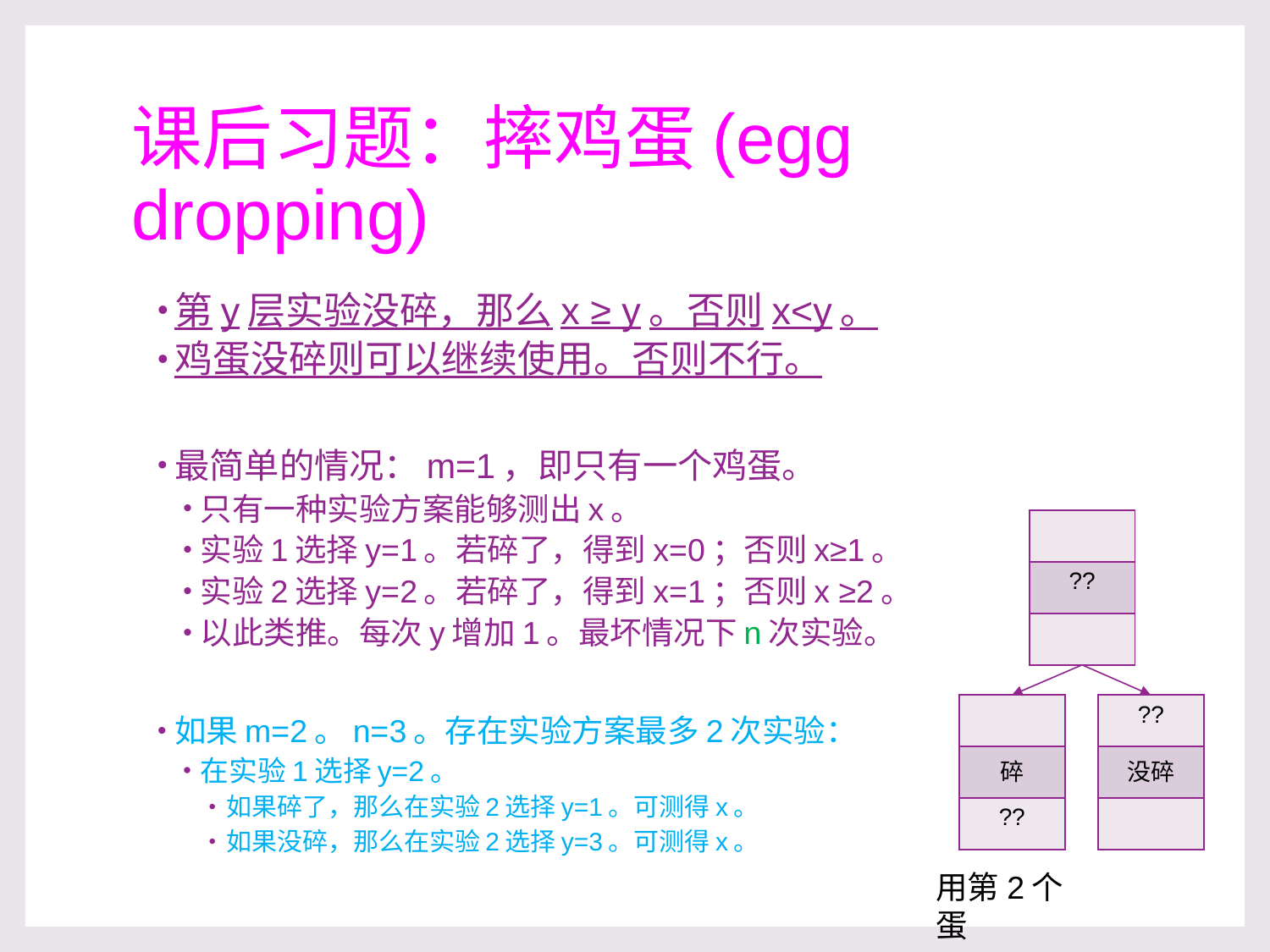

# 课后习题：摔鸡蛋(egg dropping)
第y层实验没碎，那么x ≥ y。否则x<y。
鸡蛋没碎则可以继续使用。否则不行。

最简单的情况：m=1，即只有一个鸡蛋。
只有一种实验方案能够测出x。
实验1选择y=1。若碎了，得到x=0；否则x≥1。
实验2选择y=2。若碎了，得到x=1；否则x ≥2。
以此类推。每次y增加1。最坏情况下n次实验。

如果m=2。n=3。存在实验方案最多2次实验：
在实验1选择y=2。
如果碎了，那么在实验2选择y=1。可测得x。
如果没碎，那么在实验2选择y=3。可测得x。
|  |
| --- |
| ?? |
|  |
|  |
| --- |
| 碎 |
| ?? |
| ?? |
| --- |
| 没碎 |
|  |
用第2个蛋